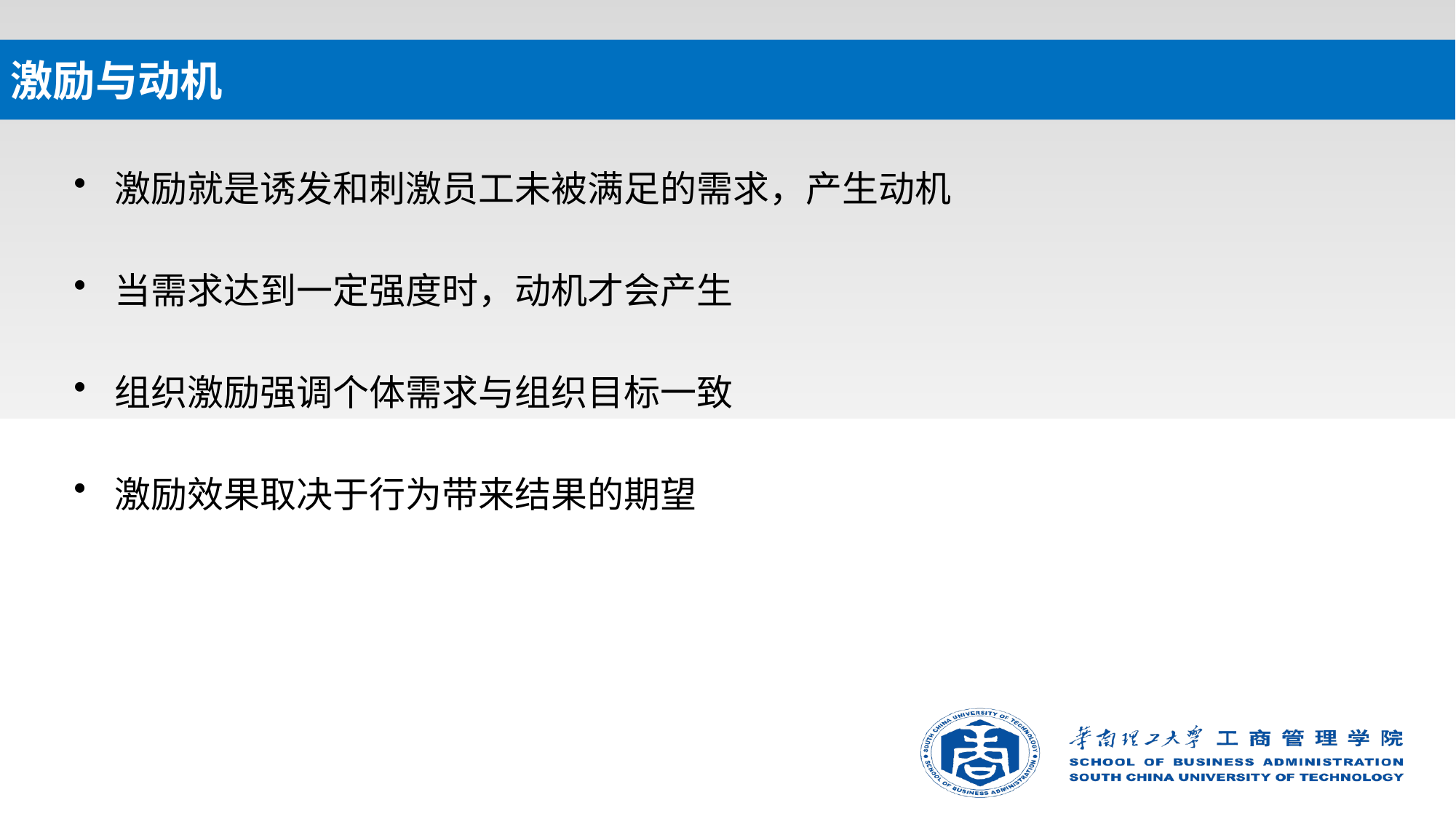

# 激励与动机
激励就是诱发和刺激员工未被满足的需求，产生动机

当需求达到一定强度时，动机才会产生

组织激励强调个体需求与组织目标一致

激励效果取决于行为带来结果的期望